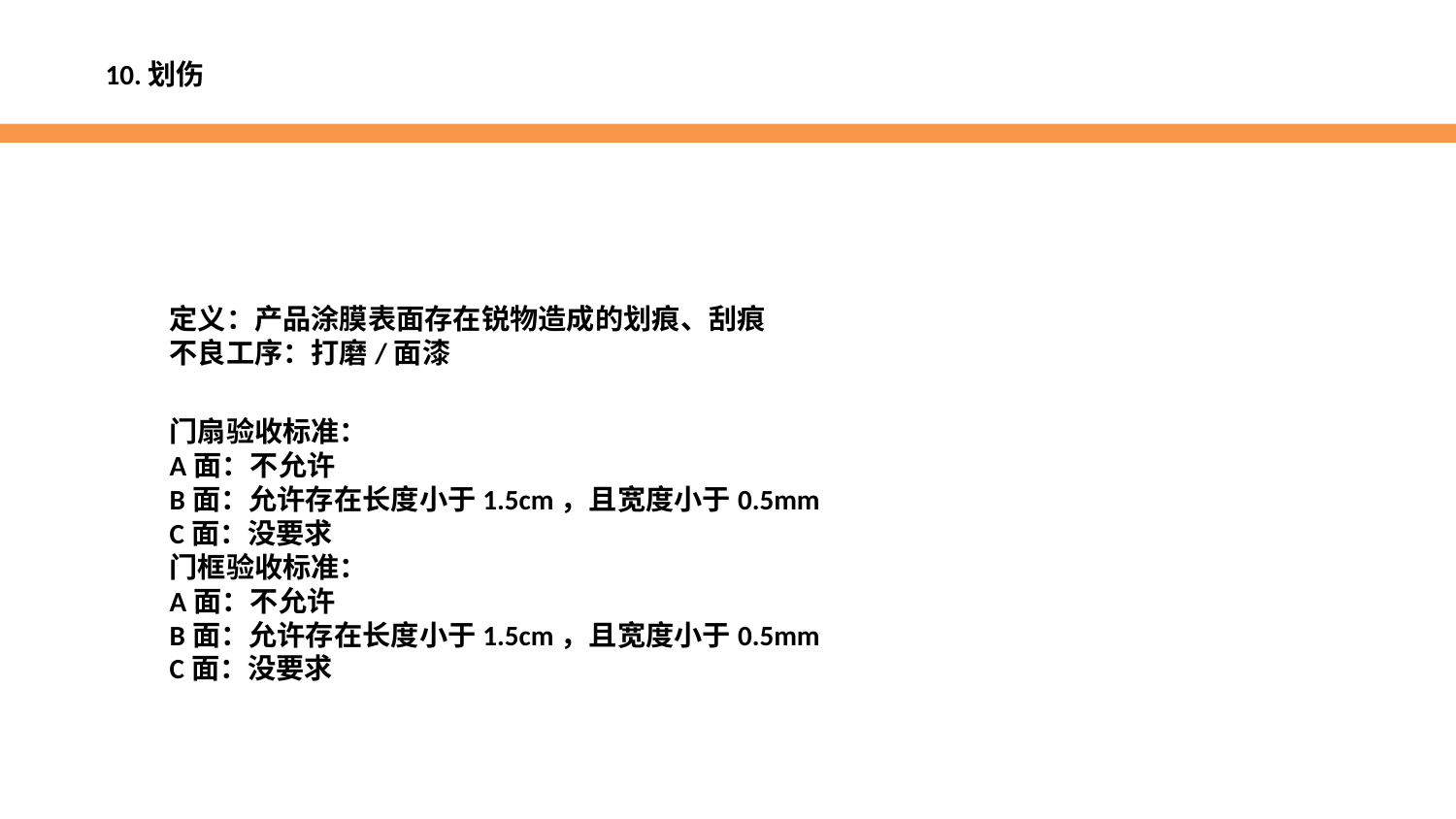

10.划伤
定义：产品涂膜表面存在锐物造成的划痕、刮痕
不良工序：打磨/面漆
门扇验收标准：
A面：不允许
B面：允许存在长度小于1.5cm，且宽度小于0.5mm
C面：没要求
门框验收标准：
A面：不允许
B面：允许存在长度小于1.5cm，且宽度小于0.5mm
C面：没要求